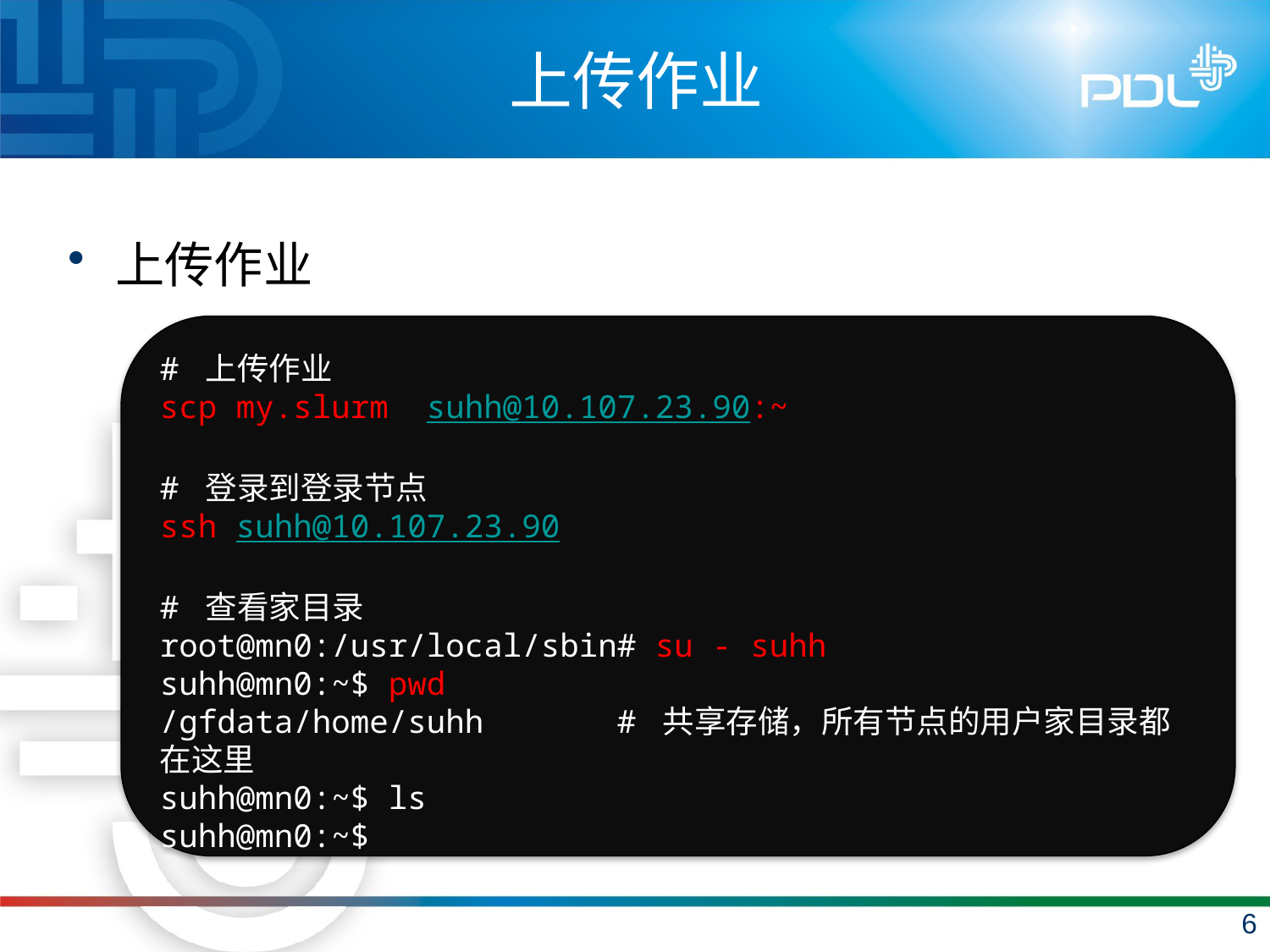

# 上传作业
上传作业

# 上传作业
scp my.slurm  suhh@10.107.23.90:~

# 登录到登录节点
ssh suhh@10.107.23.90

# 查看家目录
root@mn0:/usr/local/sbin# su - suhh
suhh@mn0:~$ pwd
/gfdata/home/suhh       # 共享存储，所有节点的用户家目录都在这里
suhh@mn0:~$ ls
suhh@mn0:~$
6